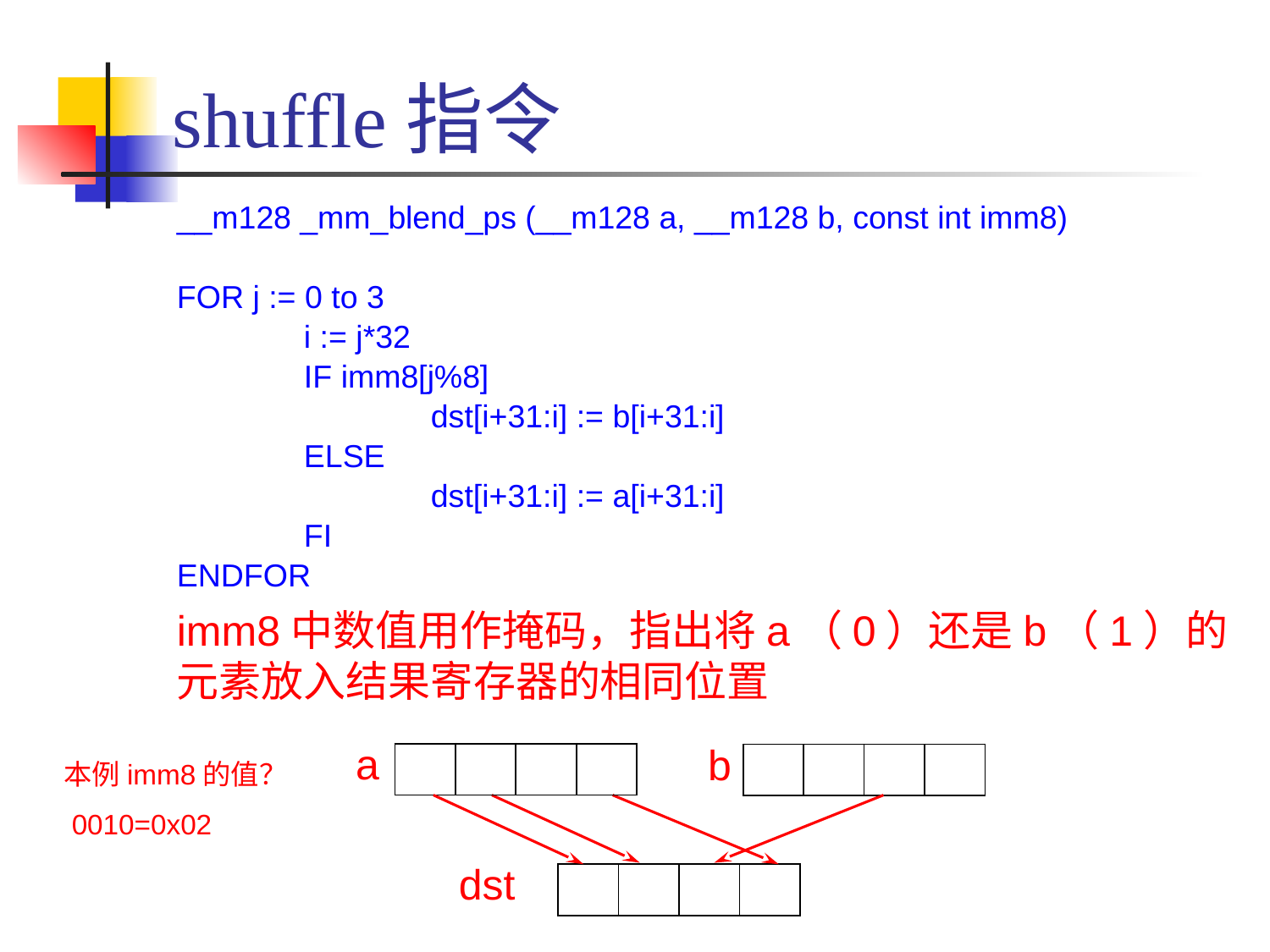

# shuffle指令
__m128 _mm_blend_ps (__m128 a, __m128 b, const int imm8)

FOR j := 0 to 3
	i := j*32
	IF imm8[j%8]
		dst[i+31:i] := b[i+31:i]
	ELSE
		dst[i+31:i] := a[i+31:i]
	FI
ENDFOR
imm8中数值用作掩码，指出将a（0）还是b（1）的元素放入结果寄存器的相同位置
a
b
|  |  |  |  |
| --- | --- | --- | --- |
|  |  |  |  |
| --- | --- | --- | --- |
本例imm8的值？
0010=0x02
dst
|  |  |  |  |
| --- | --- | --- | --- |